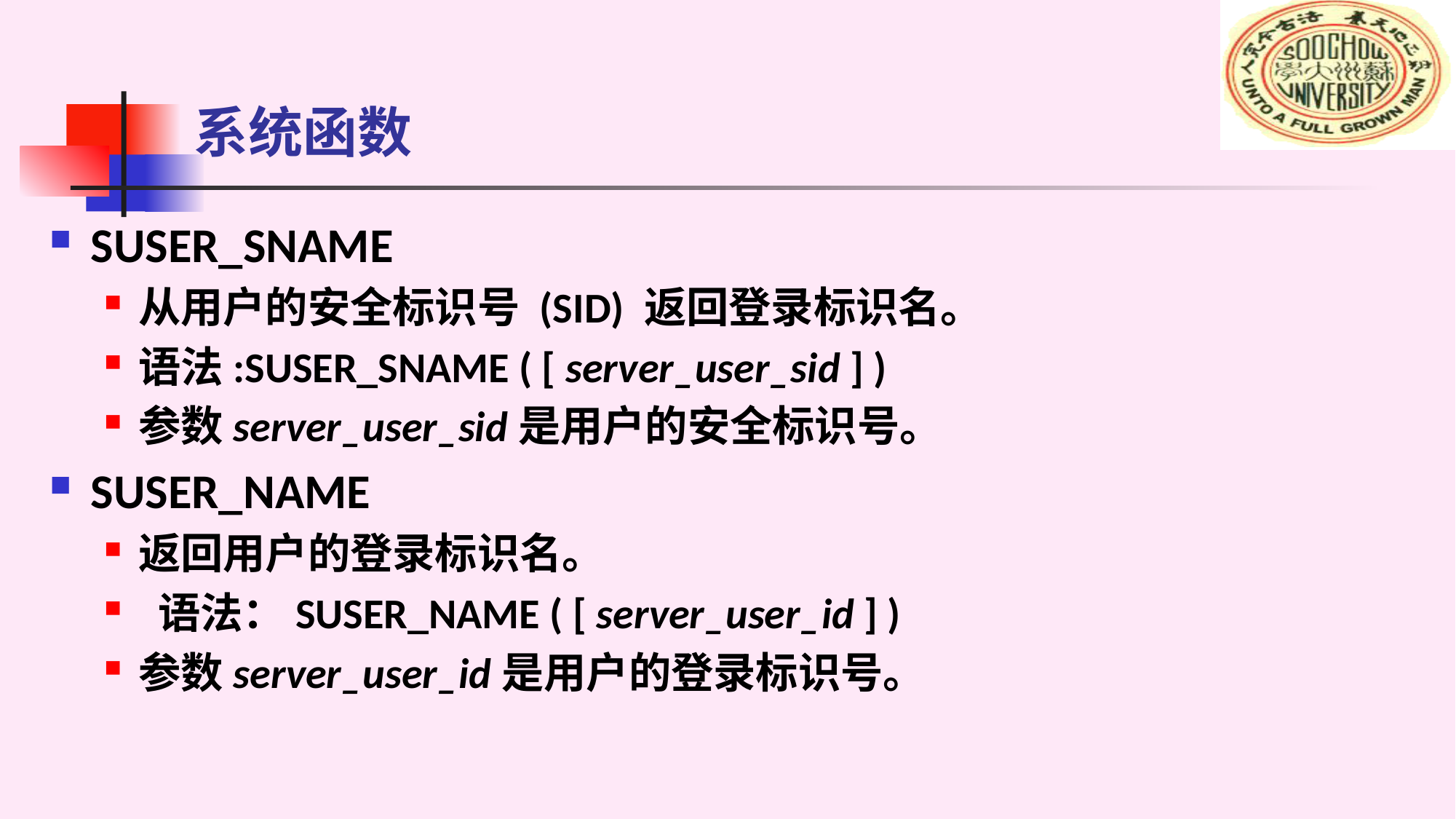

# 系统函数
SUSER_SNAME
从用户的安全标识号 (SID) 返回登录标识名。
语法:SUSER_SNAME ( [ server_user_sid ] )
参数server_user_sid是用户的安全标识号。
SUSER_NAME
返回用户的登录标识名。
 语法：SUSER_NAME ( [ server_user_id ] )
参数server_user_id是用户的登录标识号。